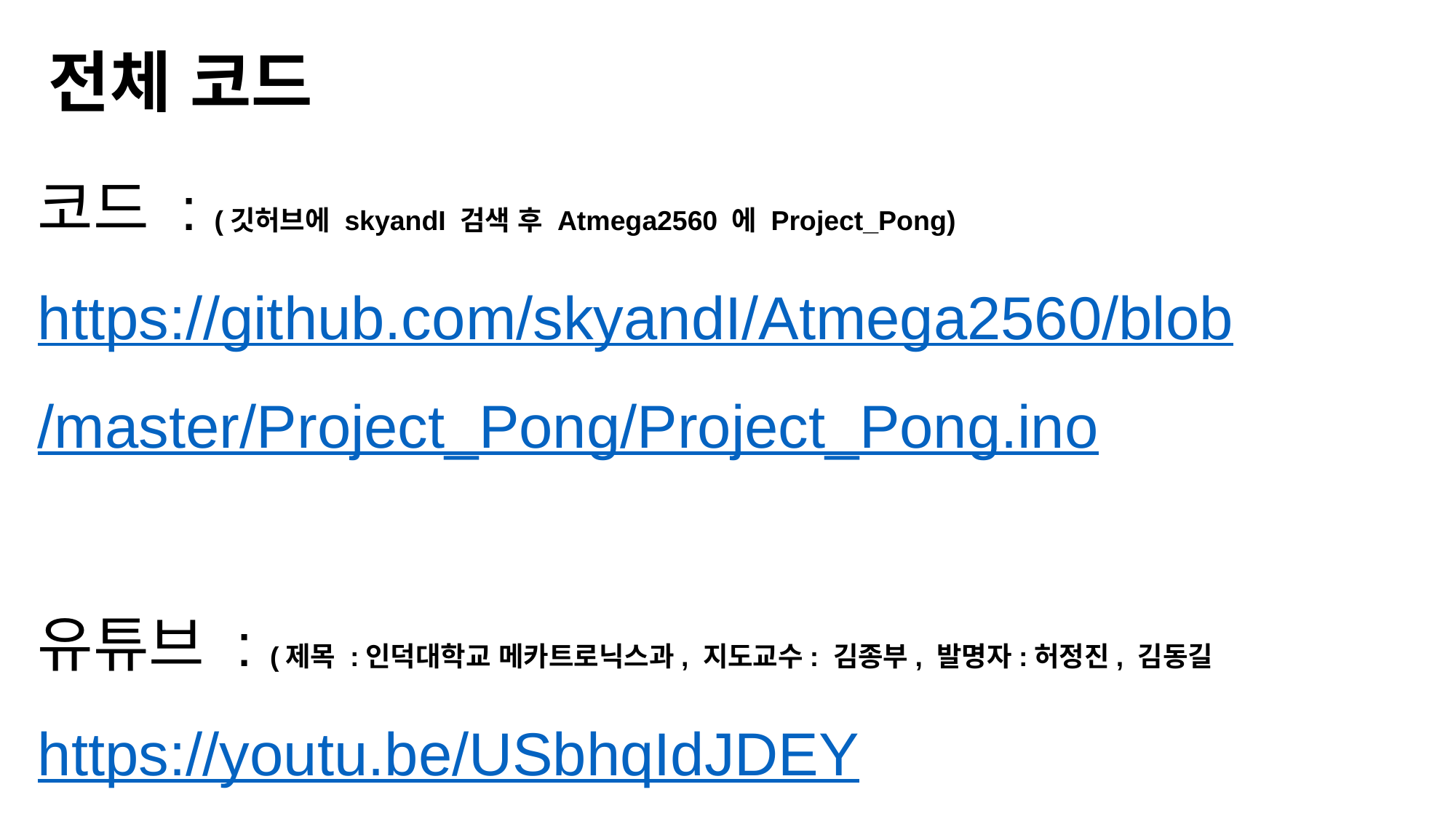

# 전체 코드
코드 : (깃허브에 skyandI 검색 후 Atmega2560 에 Project_Pong)
https://github.com/skyandI/Atmega2560/blob
/master/Project_Pong/Project_Pong.ino

유튜브 : (제목 :인덕대학교 메카트로닉스과, 지도교수: 김종부, 발명자:허정진, 김동길
https://youtu.be/USbhqIdJDEY